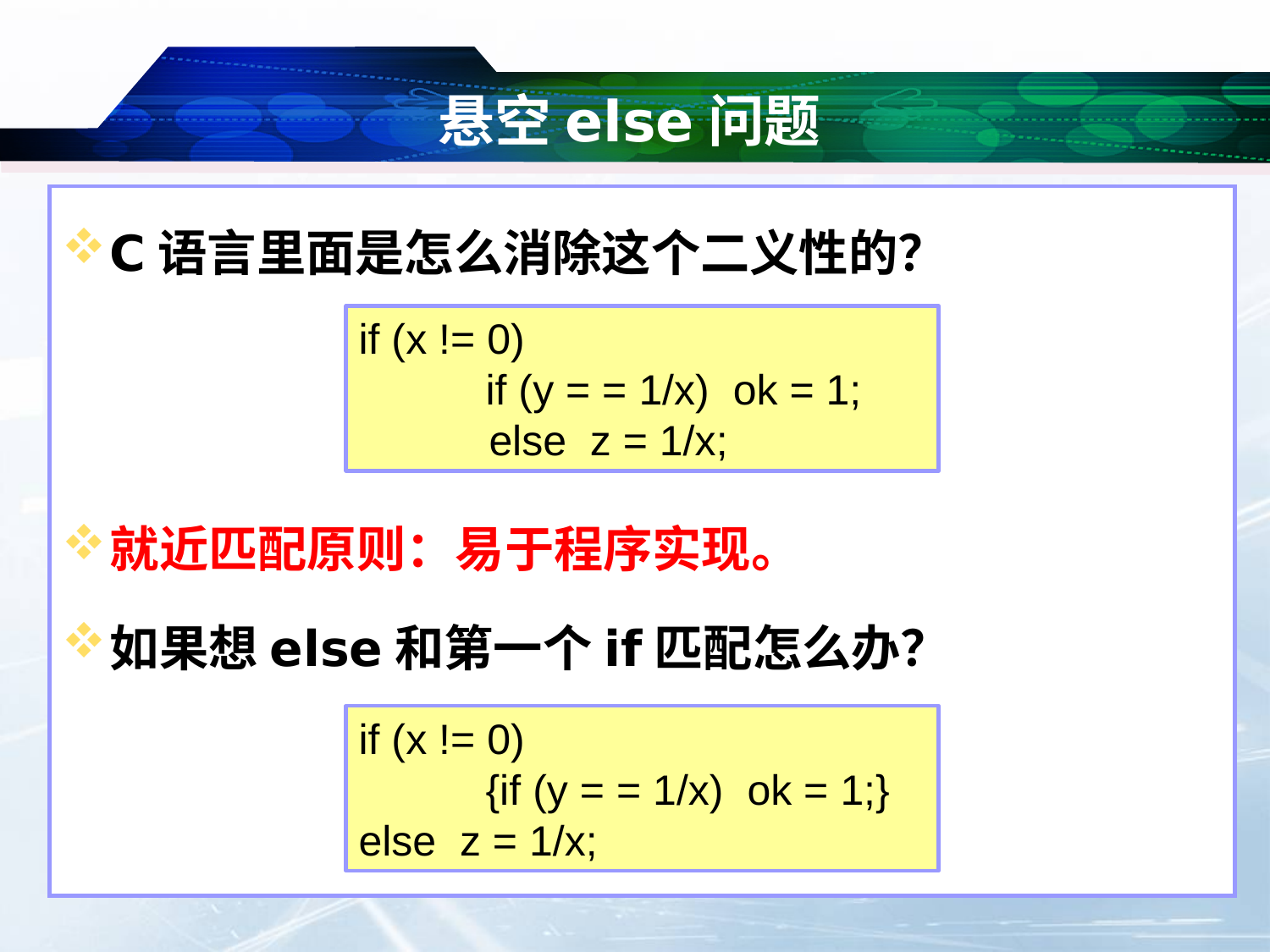

# 悬空else问题
C语言里面是怎么消除这个二义性的？

就近匹配原则：易于程序实现。
如果想else和第一个if匹配怎么办？

if (x != 0)
	if (y = = 1/x)  ok = 1;
           else  z = 1/x;
if (x != 0)
	{if (y = = 1/x)  ok = 1;}
else  z = 1/x;